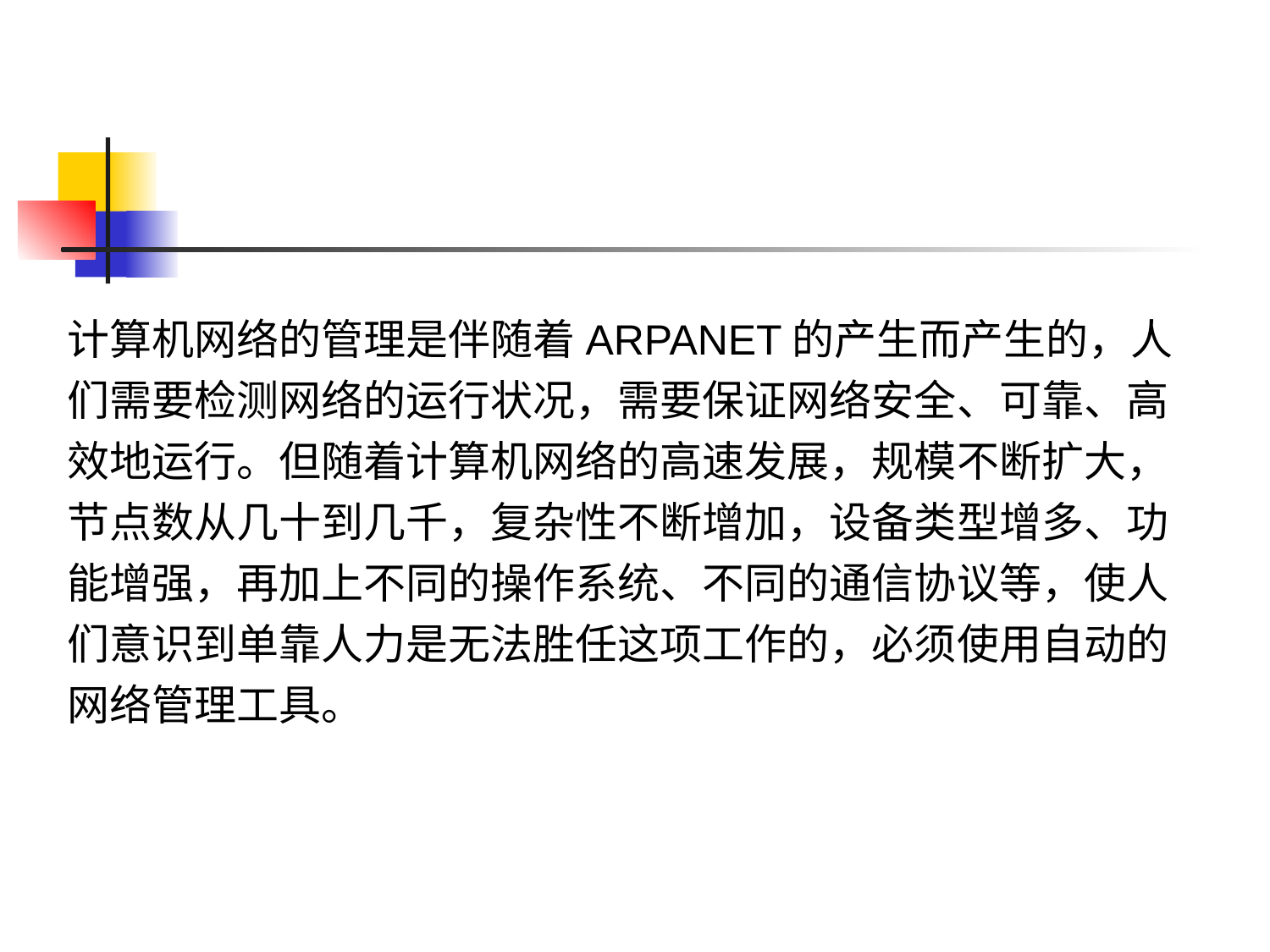

计算机网络的管理是伴随着ARPANET的产生而产生的，人们需要检测网络的运行状况，需要保证网络安全、可靠、高效地运行。但随着计算机网络的高速发展，规模不断扩大，节点数从几十到几千，复杂性不断增加，设备类型增多、功能增强，再加上不同的操作系统、不同的通信协议等，使人们意识到单靠人力是无法胜任这项工作的，必须使用自动的网络管理工具。